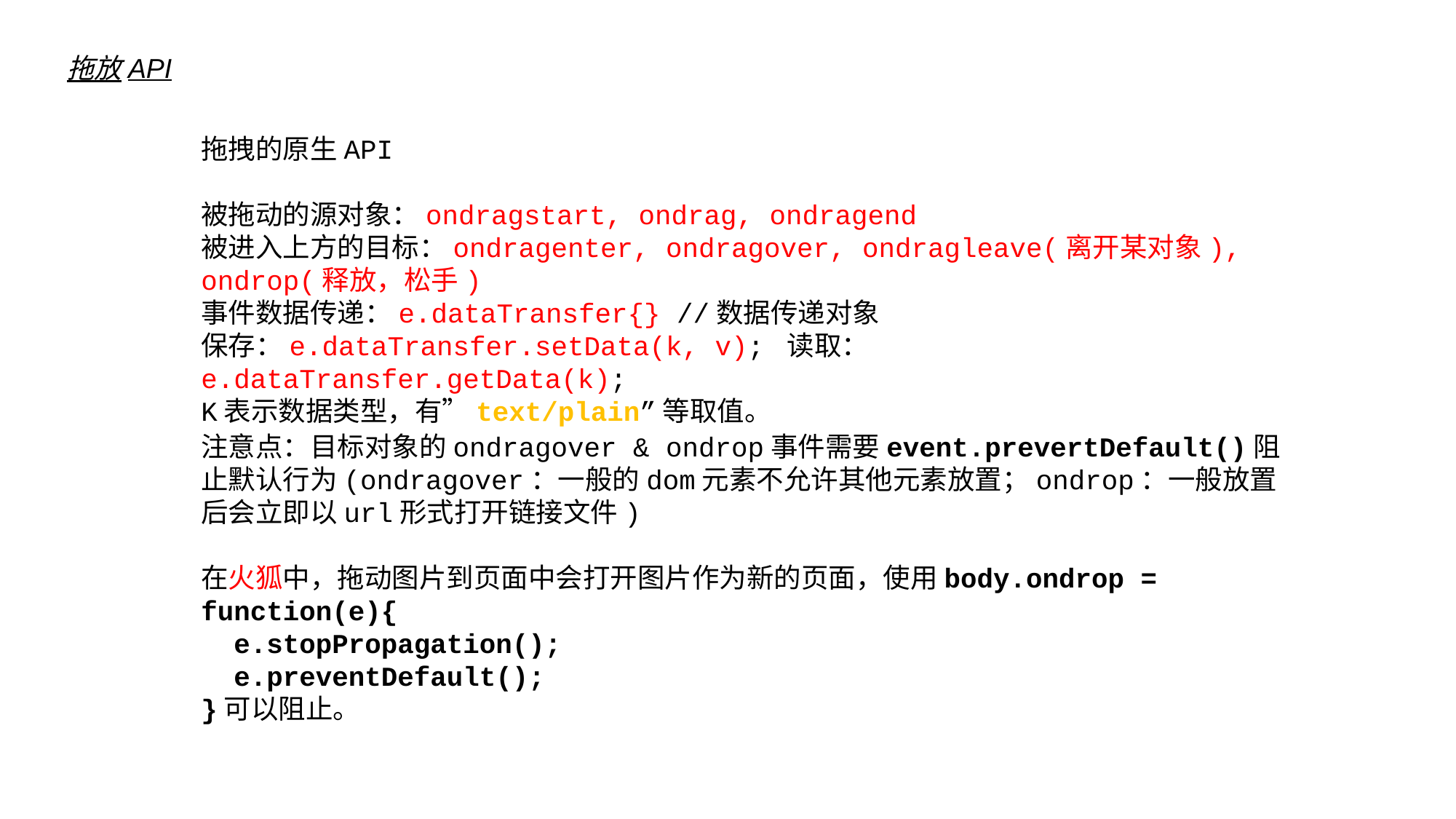

拖放API
拖拽的原生API

被拖动的源对象：ondragstart, ondrag, ondragend
被进入上方的目标：ondragenter, ondragover, ondragleave(离开某对象), ondrop(释放，松手)
事件数据传递：e.dataTransfer{} //数据传递对象
保存：e.dataTransfer.setData(k, v); 读取：e.dataTransfer.getData(k);
K表示数据类型，有”text/plain”等取值。
注意点：目标对象的ondragover & ondrop事件需要event.prevertDefault()阻止默认行为(ondragover：一般的dom元素不允许其他元素放置；ondrop：一般放置后会立即以url形式打开链接文件)

在火狐中，拖动图片到页面中会打开图片作为新的页面，使用body.ondrop = function(e){
  e.stopPropagation();
  e.preventDefault();
}可以阻止。